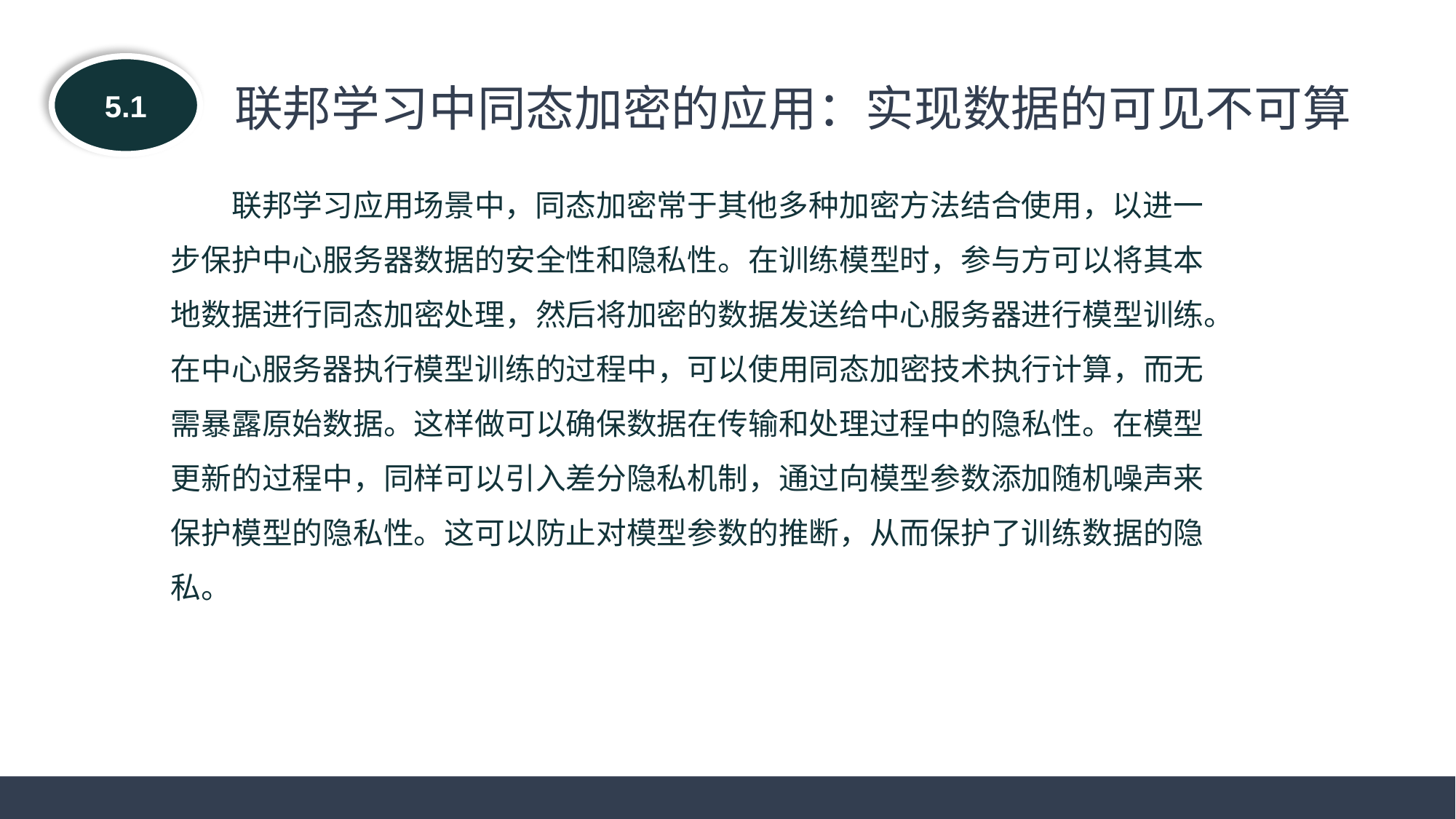

5.1
联邦学习中同态加密的应用：实现数据的可见不可算

联邦学习应用场景中，同态加密常于其他多种加密方法结合使用，以进一步保护中心服务器数据的安全性和隐私性。在训练模型时，参与方可以将其本地数据进行同态加密处理，然后将加密的数据发送给中心服务器进行模型训练。在中心服务器执行模型训练的过程中，可以使用同态加密技术执行计算，而无需暴露原始数据。这样做可以确保数据在传输和处理过程中的隐私性。在模型更新的过程中，同样可以引入差分隐私机制，通过向模型参数添加随机噪声来保护模型的隐私性。这可以防止对模型参数的推断，从而保护了训练数据的隐私。